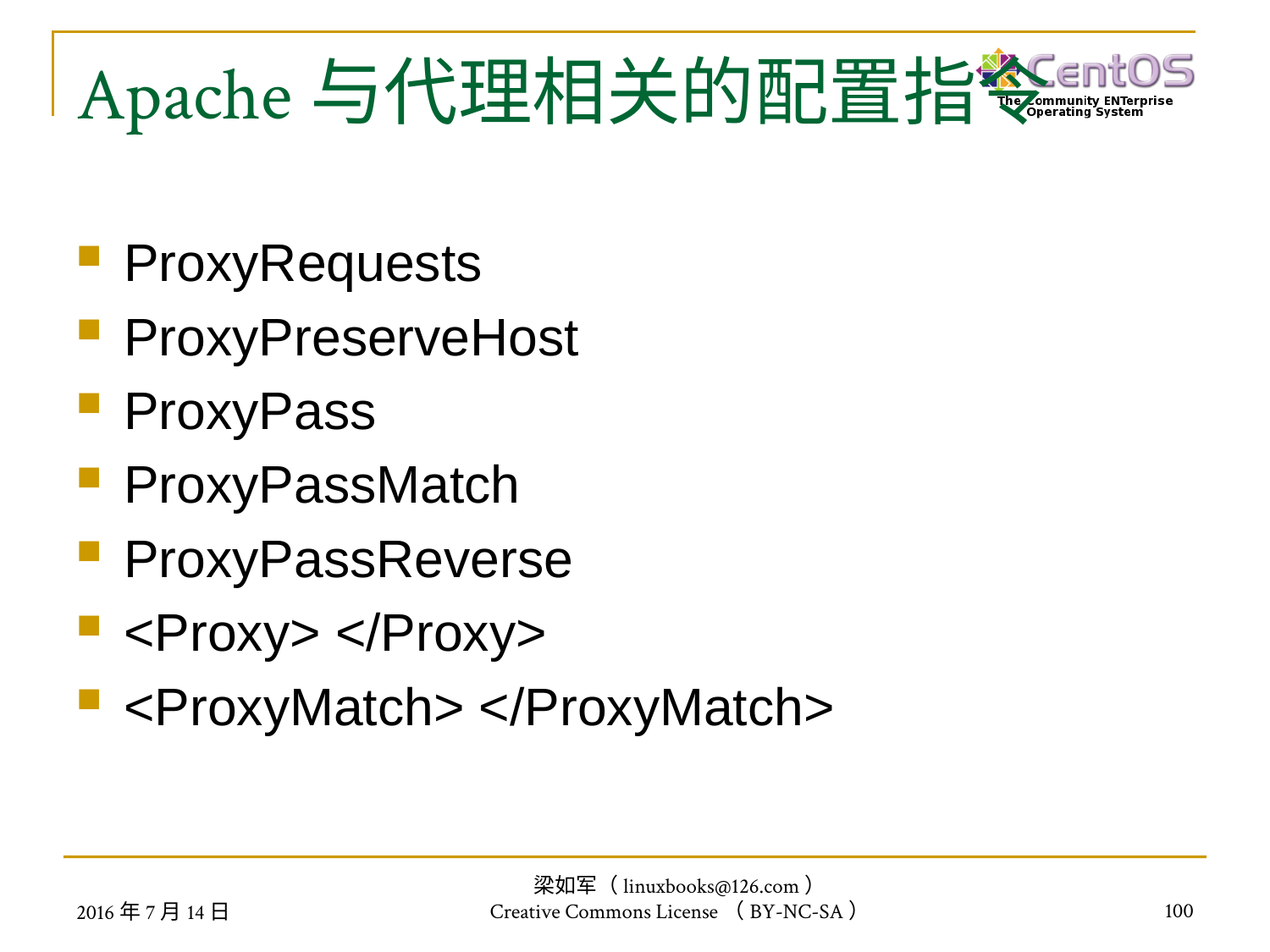

# Apache与代理相关的配置指令
ProxyRequests
ProxyPreserveHost
ProxyPass
ProxyPassMatch
ProxyPassReverse
<Proxy> </Proxy>
<ProxyMatch> </ProxyMatch>

梁如军（linuxbooks@126.com）
Creative Commons License（BY-NC-SA）
2016年7月14日
100